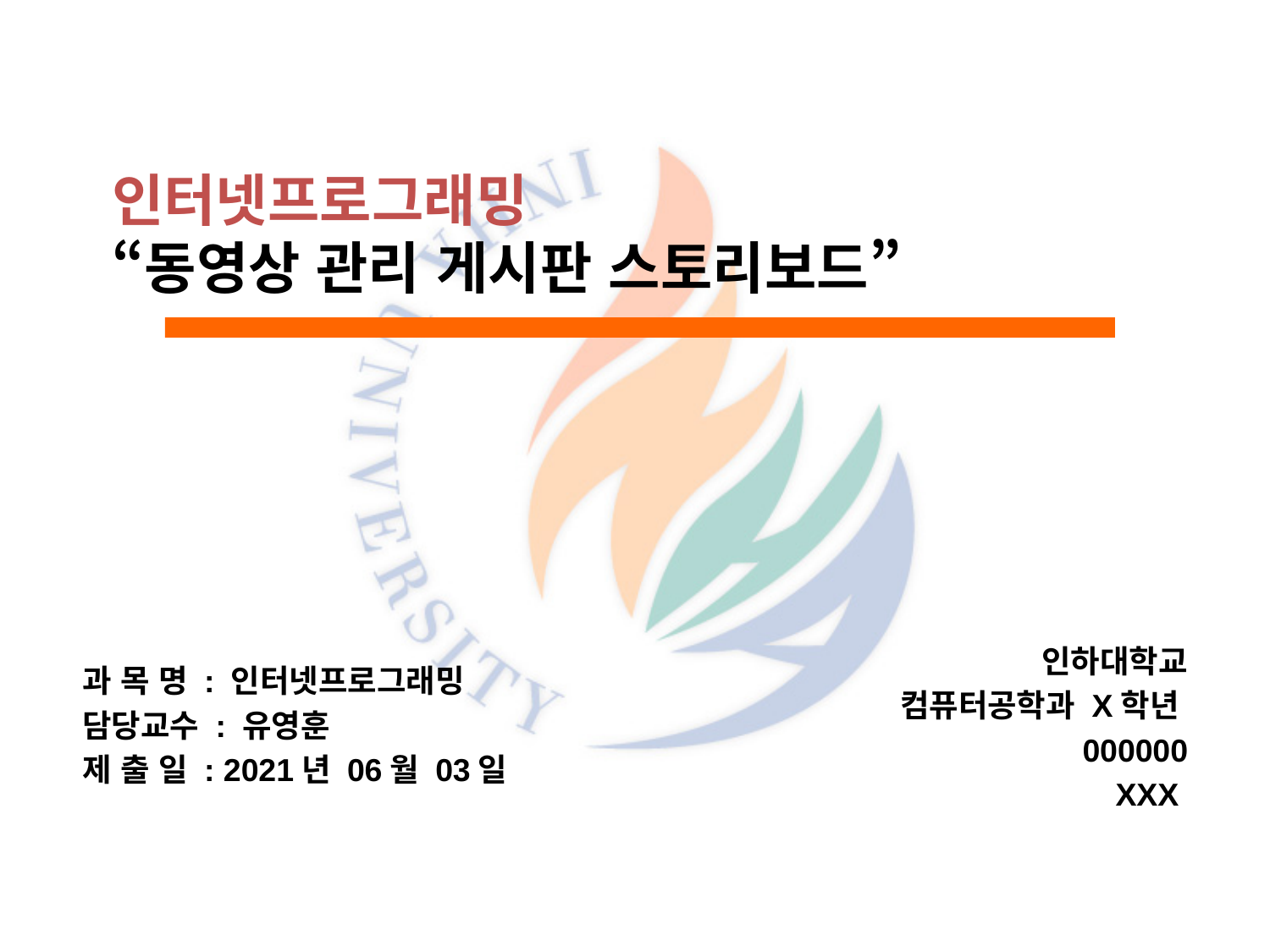

# 인터넷프로그래밍 “동영상 관리 게시판 스토리보드”
인하대학교
컴퓨터공학과 X학년
000000
XXX
과 목 명 : 인터넷프로그래밍
담당교수 : 유영훈
제 출 일 : 2021년 06월 03일